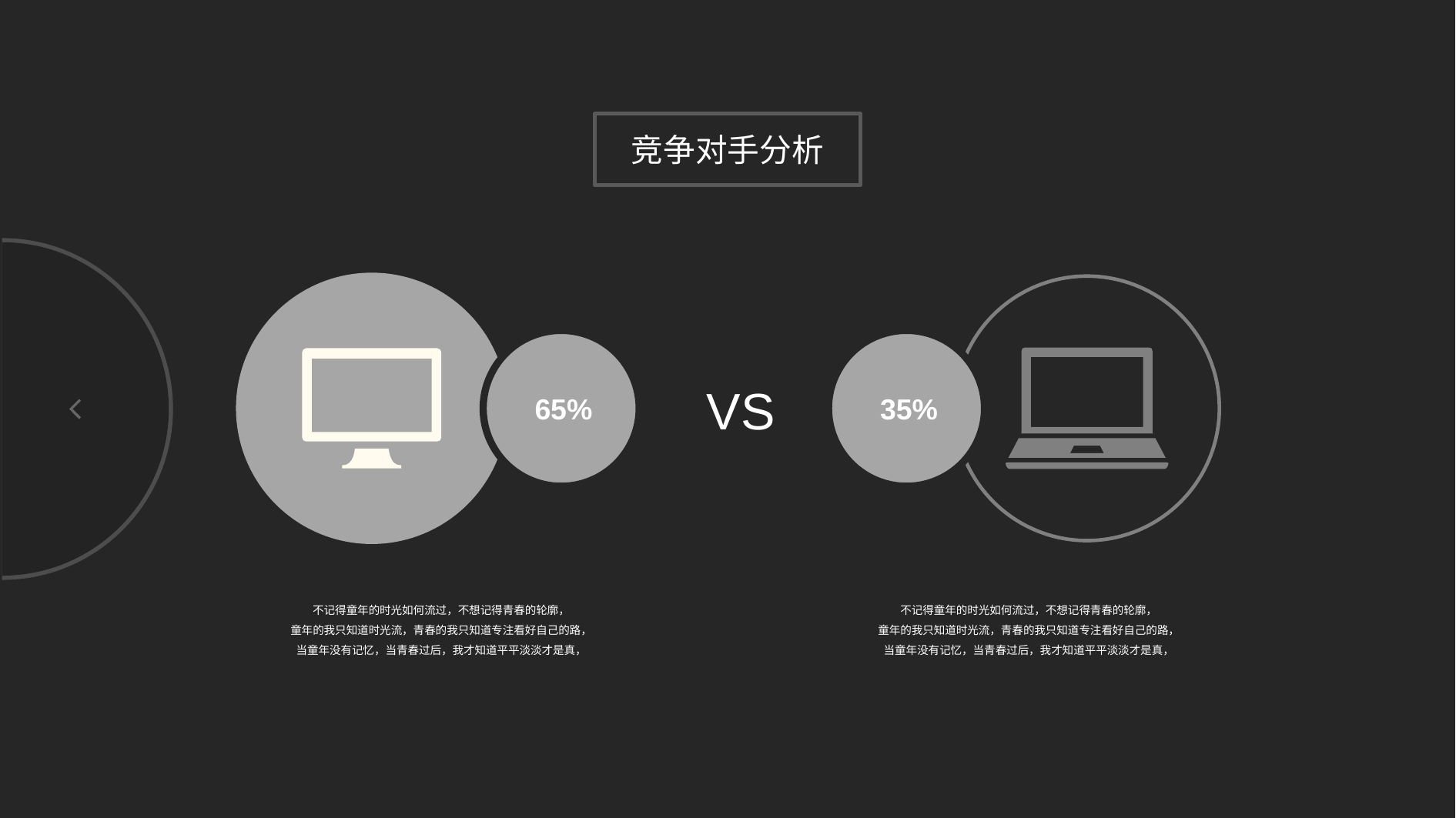

竞争对手分析

65%

35%
VS
不记得童年的时光如何流过，不想记得青春的轮廓，
童年的我只知道时光流，青春的我只知道专注看好自己的路，
当童年没有记忆，当青春过后，我才知道平平淡淡才是真，
不记得童年的时光如何流过，不想记得青春的轮廓，
童年的我只知道时光流，青春的我只知道专注看好自己的路，
当童年没有记忆，当青春过后，我才知道平平淡淡才是真，